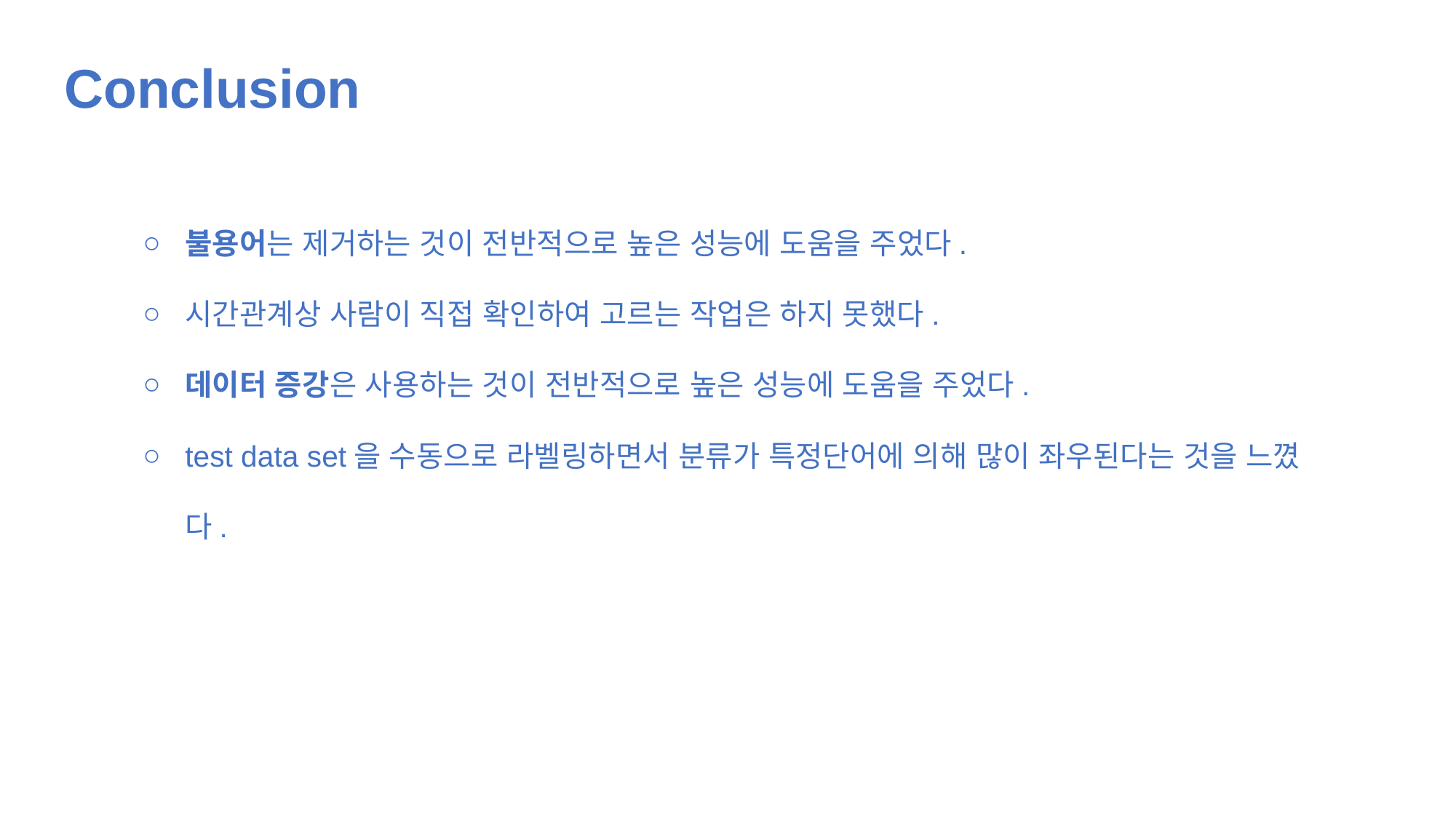

Conclusion
불용어는 제거하는 것이 전반적으로 높은 성능에 도움을 주었다.
시간관계상 사람이 직접 확인하여 고르는 작업은 하지 못했다.
데이터 증강은 사용하는 것이 전반적으로 높은 성능에 도움을 주었다.
test data set을 수동으로 라벨링하면서 분류가 특정단어에 의해 많이 좌우된다는 것을 느꼈다.